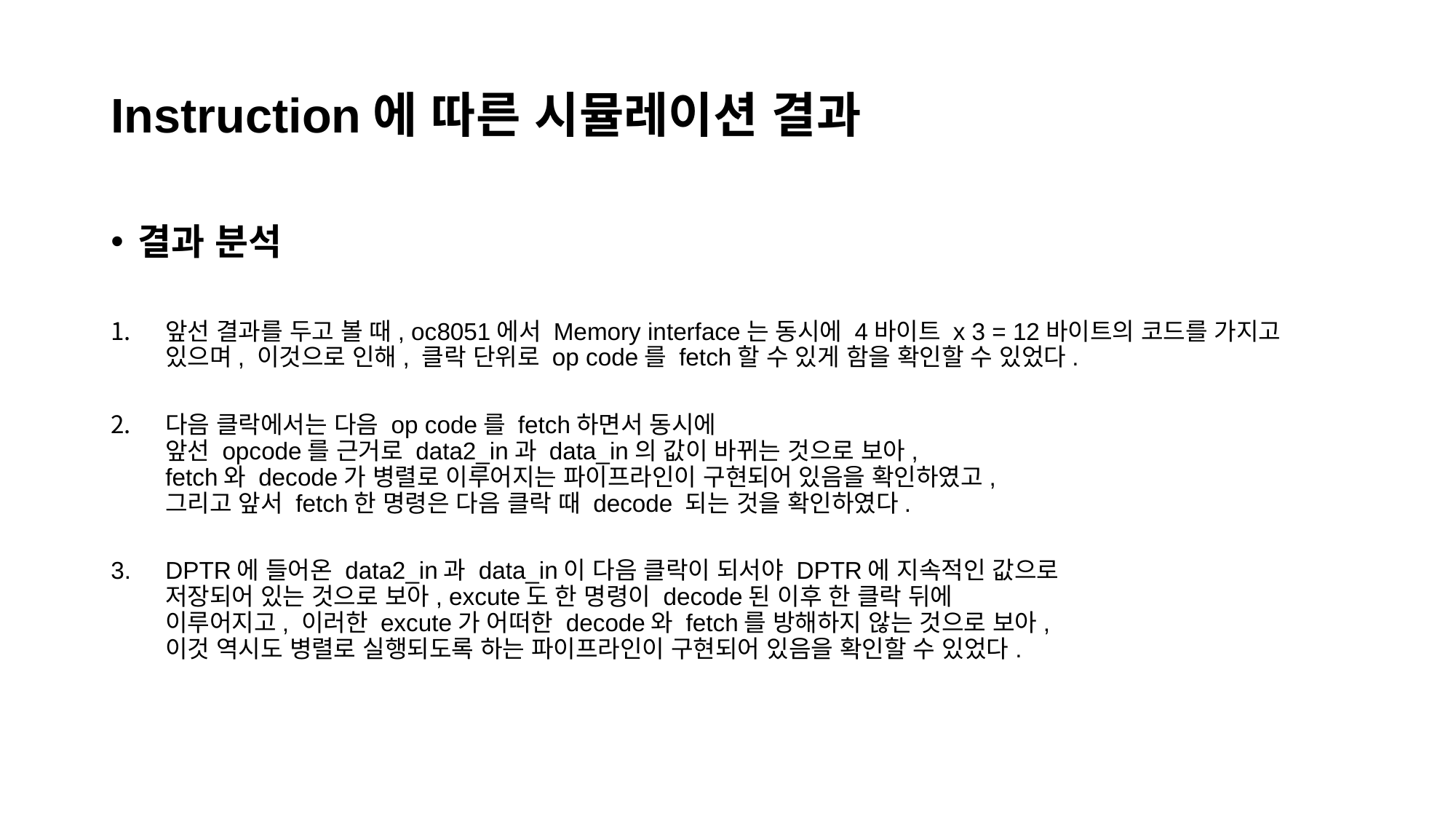

Instruction에 따른 시뮬레이션 결과
결과 분석

앞선 결과를 두고 볼 때, oc8051에서 Memory interface는 동시에 4바이트 x 3 = 12바이트의 코드를 가지고 있으며, 이것으로 인해, 클락 단위로 op code를 fetch할 수 있게 함을 확인할 수 있었다.
다음 클락에서는 다음 op code를 fetch하면서 동시에
앞선 opcode를 근거로 data2_in과 data_in의 값이 바뀌는 것으로 보아,
fetch와 decode가 병렬로 이루어지는 파이프라인이 구현되어 있음을 확인하였고,
그리고 앞서 fetch한 명령은 다음 클락 때 decode 되는 것을 확인하였다.
DPTR에 들어온 data2_in과 data_in이 다음 클락이 되서야 DPTR에 지속적인 값으로
저장되어 있는 것으로 보아, excute도 한 명령이 decode된 이후 한 클락 뒤에
이루어지고, 이러한 excute가 어떠한 decode와 fetch를 방해하지 않는 것으로 보아,
이것 역시도 병렬로 실행되도록 하는 파이프라인이 구현되어 있음을 확인할 수 있었다.